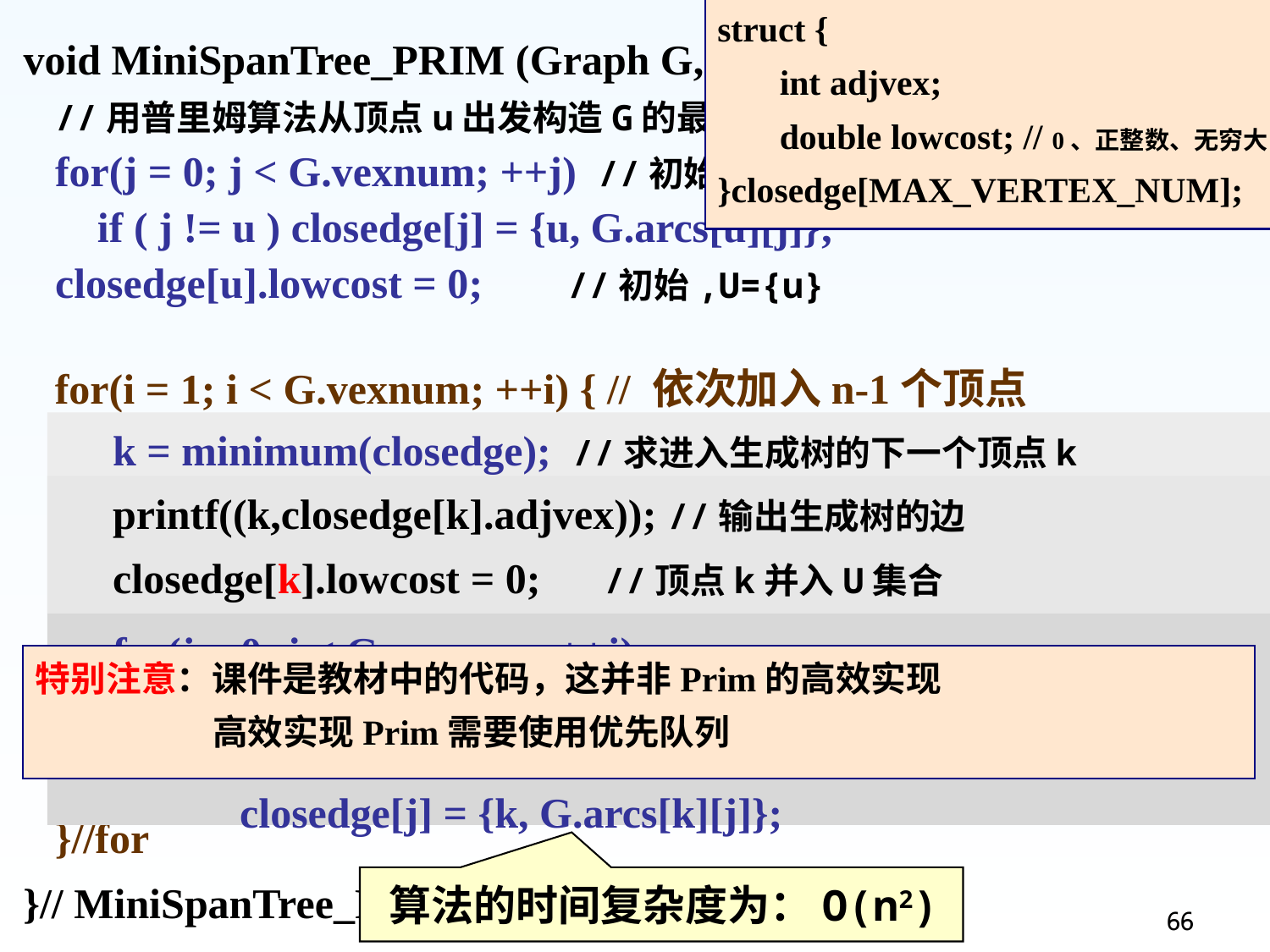

struct {
       int adjvex;
       double lowcost; // 0、正整数、无穷大
}closedge[MAX_VERTEX_NUM];
void MiniSpanTree_PRIM (Graph G, VertexType u){
   //用普里姆算法从顶点u出发构造G的最小生成树
   for(j = 0; j < G.vexnum; ++j)  //初始化closedge[]数组
       if ( j != u ) closedge[j] = {u, G.arcs[u][j]};
   closedge[u].lowcost = 0;        //初始,U={u}

   for(i = 1; i < G.vexnum; ++i) { // 依次加入n-1个顶点
         k = minimum(closedge);  //求生成树的下一个顶点k
         cout << closedge[k].adjvex << G.vexs[k];
         closedge[k].lowcost = 0;
         for(j = 0; j < G.vexnum; ++j)
             if (G.arcs[k][j].adj < closedge[j].lowcost)
                 closedge[j] = {G.vexs[k], G.arcs[k][j].adj};
   }//for
}// MiniSpanTree_PRIM
     k = minimum(closedge);  //求进入生成树的下一个顶点k
    //此时closedge[k].lowcost =
  //MIN{closedge[vi].lowcost | closedge[vi].lowcost>0, vi ∈ v-u}
     printf((k,closedge[k].adjvex)); //输出生成树的边
     closedge[k].lowcost = 0;      //顶点k并入U集合
     for(j = 0; j < G.vexnum; ++j) // 更新closedge[]，V-U中有些顶点可能与k相连的边更小
          if (G.arcs[k][j] < closedge[j].lowcost)
                 closedge[j] = {k, G.arcs[k][j]};
特别注意：课件是教材中的代码，这并非Prim的高效实现
                     高效实现Prim需要使用优先队列
  算法的时间复杂度为：O(n2)
66